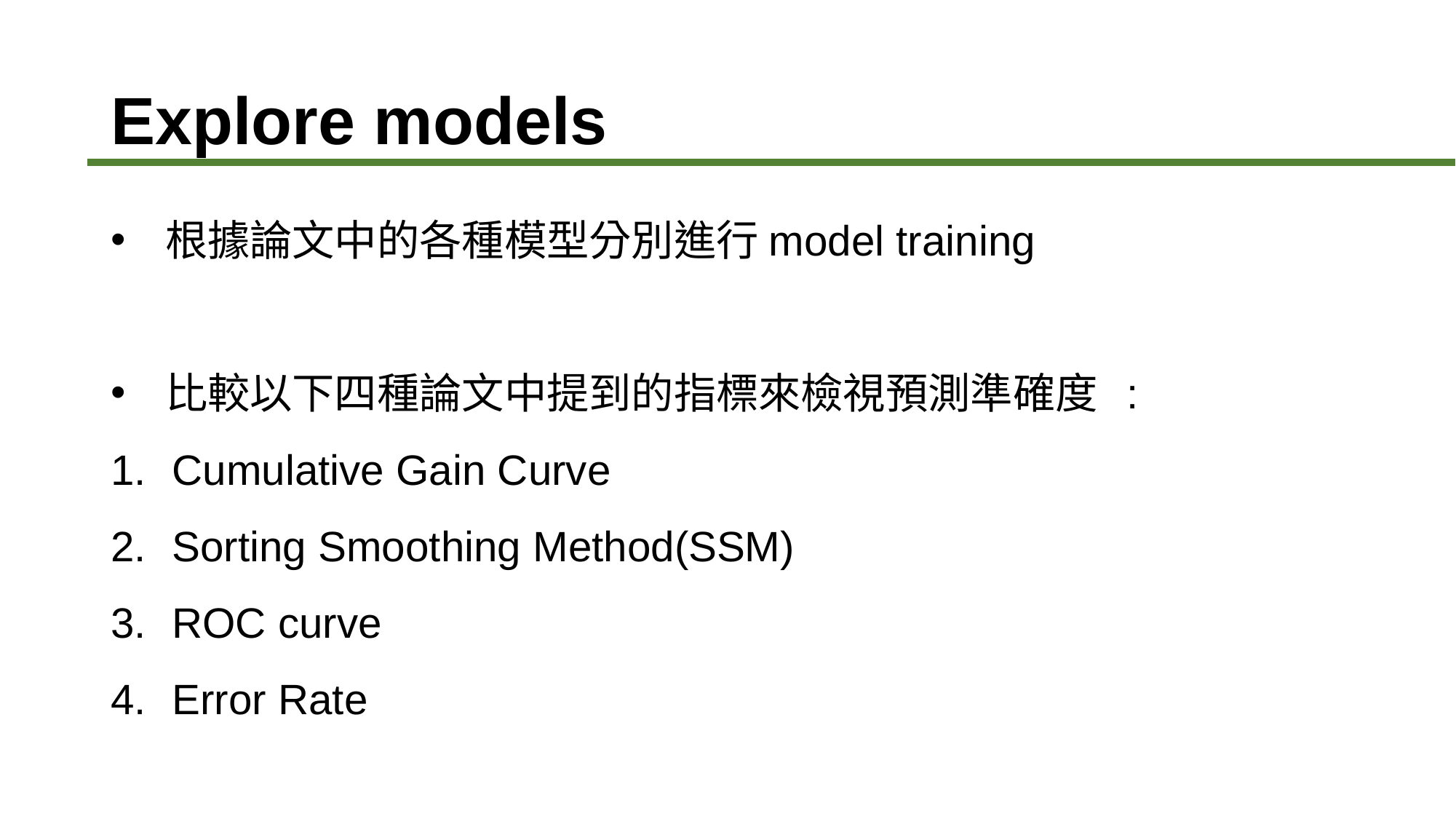

# Explore models
根據論文中的各種模型分別進行model training

比較以下四種論文中提到的指標來檢視預測準確度  :
Cumulative Gain Curve
Sorting Smoothing Method(SSM)
ROC curve
Error Rate